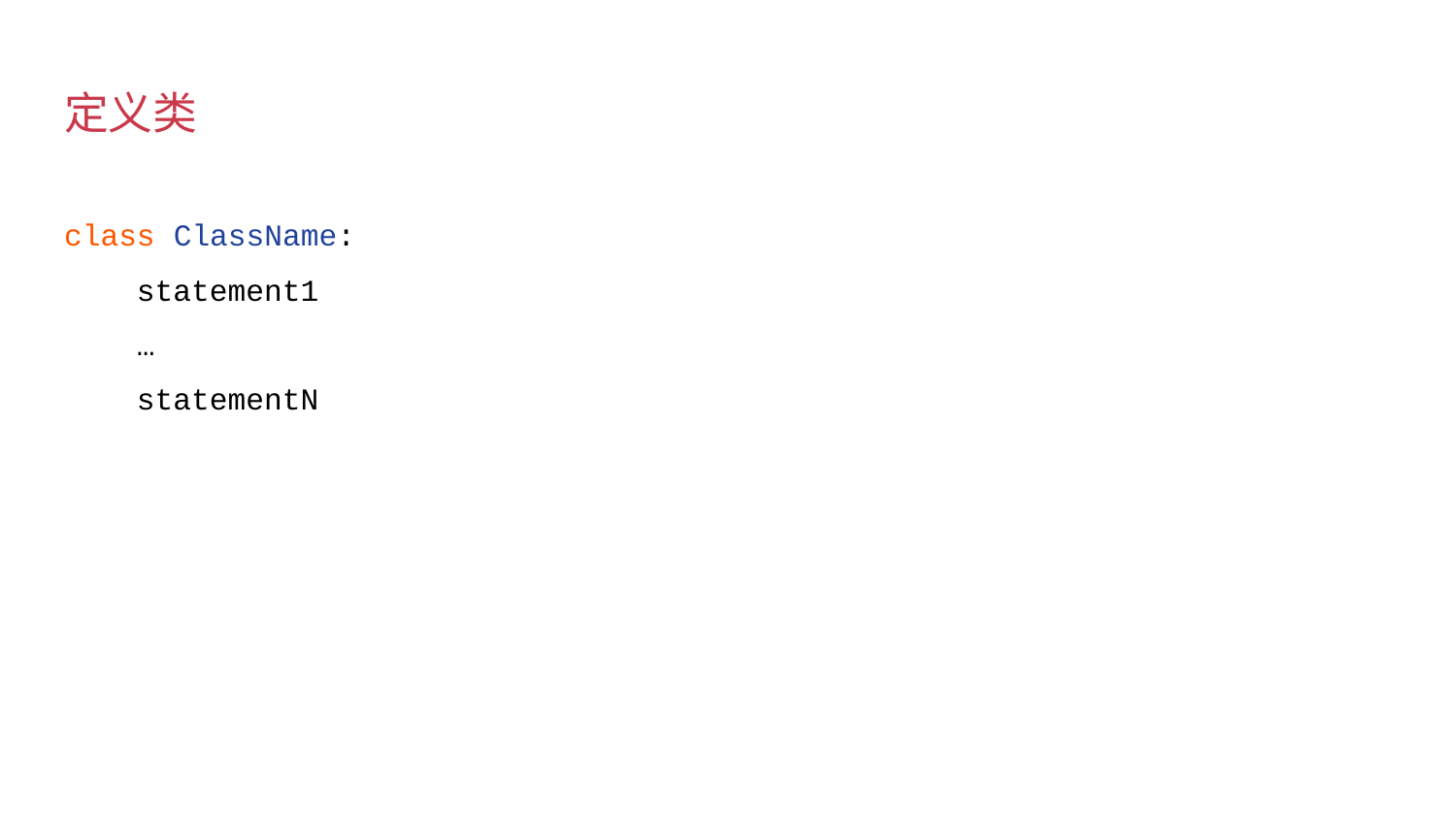

# 定义类
class ClassName:
    statement1
    …
    statementN